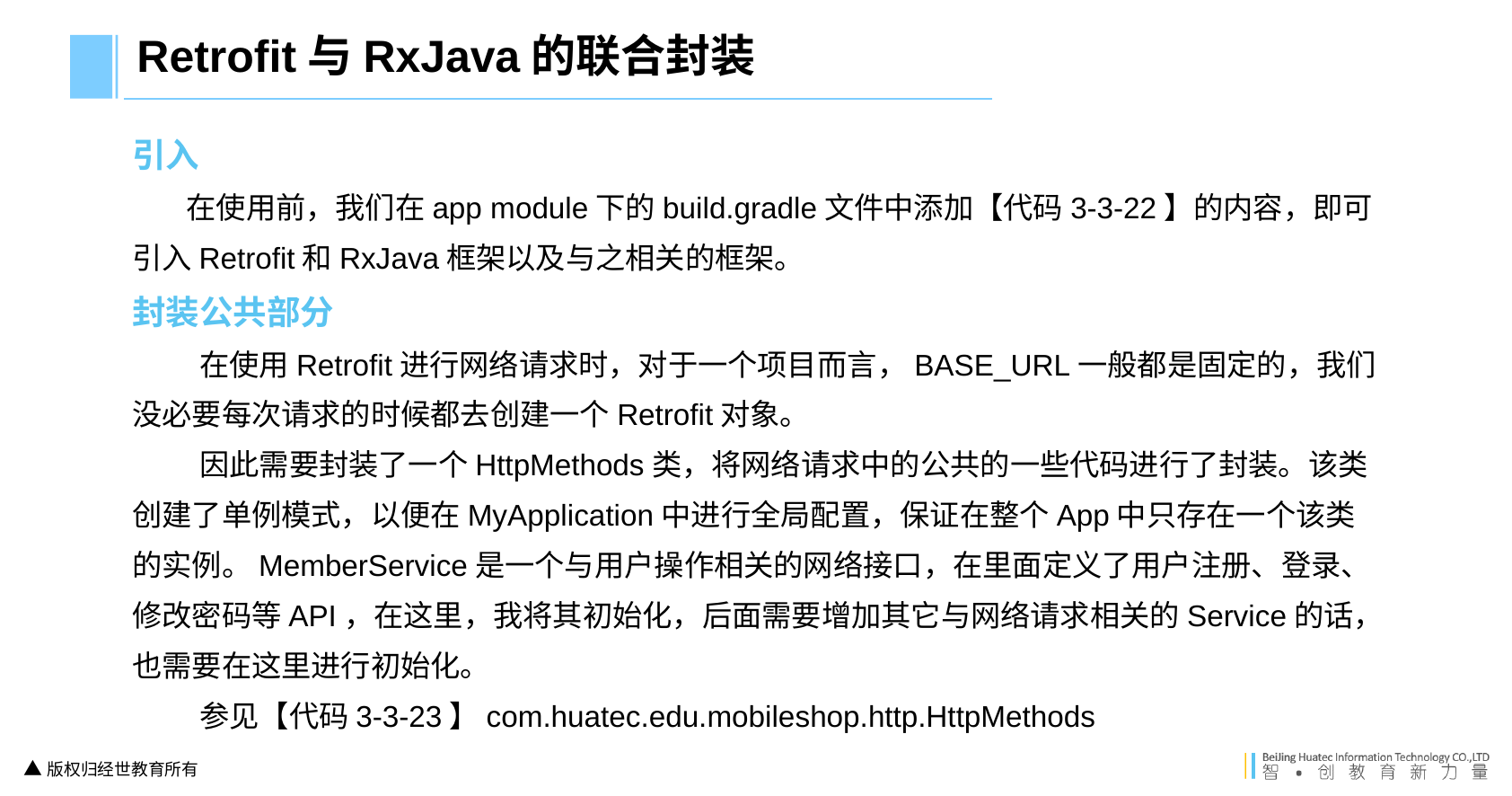

Retrofit与RxJava的联合封装

引入
       在使用前，我们在app module下的build.gradle文件中添加【代码3-3-22】的内容，即可引入Retrofit和RxJava框架以及与之相关的框架。
封装公共部分
在使用Retrofit进行网络请求时，对于一个项目而言，BASE_URL一般都是固定的，我们没必要每次请求的时候都去创建一个Retrofit对象。
因此需要封装了一个HttpMethods类，将网络请求中的公共的一些代码进行了封装。该类创建了单例模式，以便在MyApplication中进行全局配置，保证在整个App中只存在一个该类的实例。MemberService是一个与用户操作相关的网络接口，在里面定义了用户注册、登录、修改密码等API，在这里，我将其初始化，后面需要增加其它与网络请求相关的Service的话，也需要在这里进行初始化。
参见【代码3-3-23】com.huatec.edu.mobileshop.http.HttpMethods